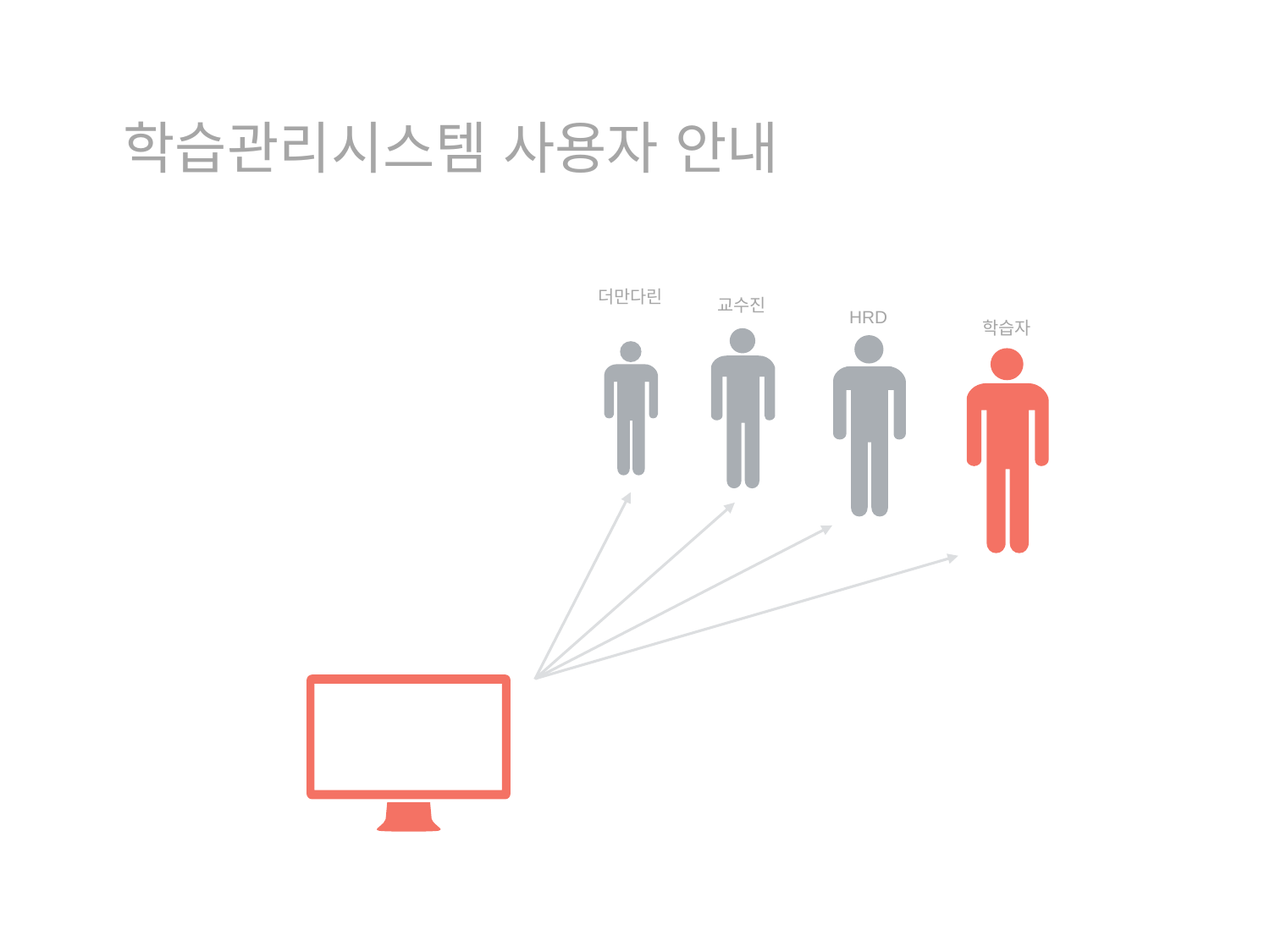

# 학습관리시스템 사용자 안내
더만다린
교수진
HRD
학습자